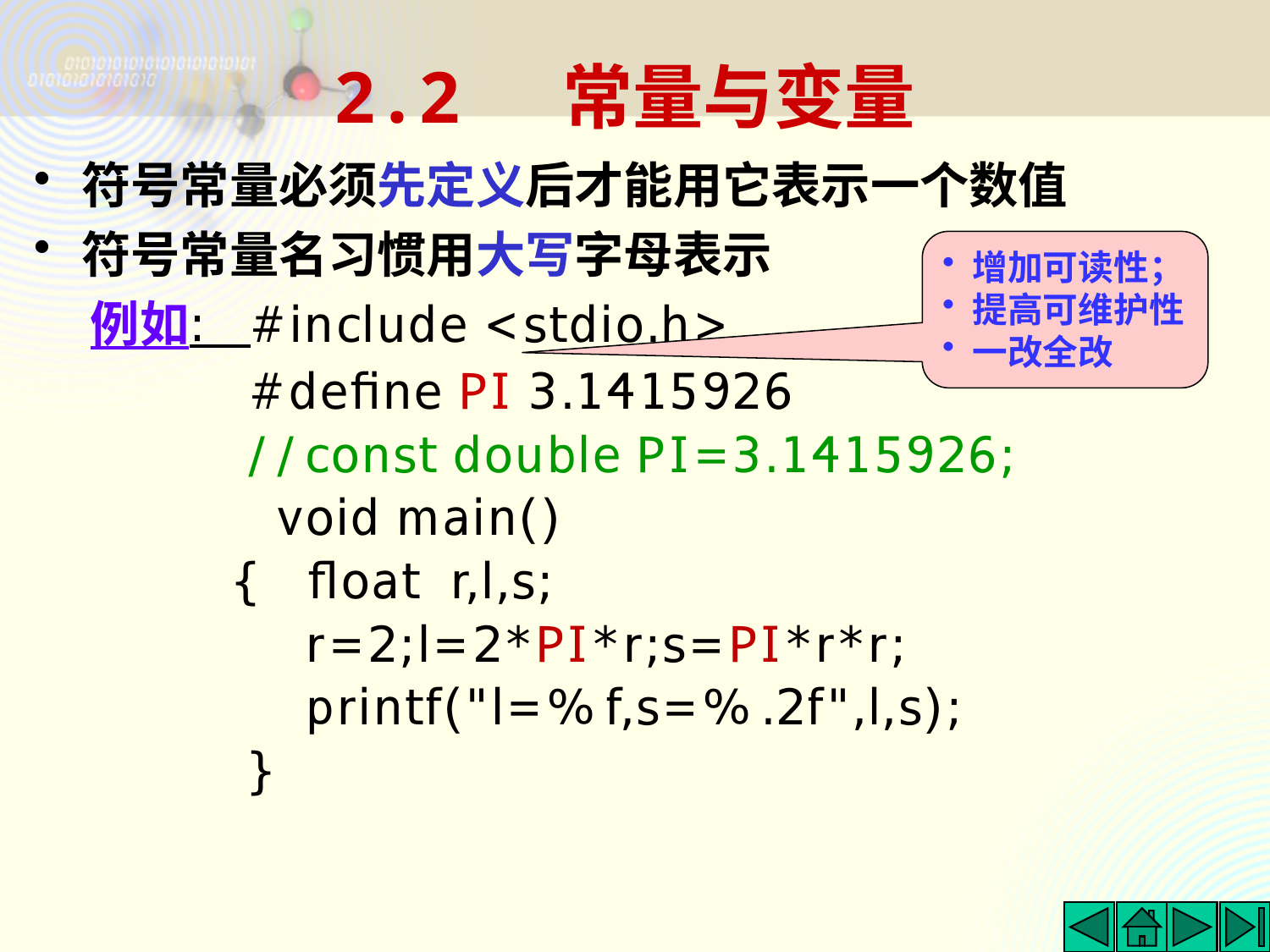

# 2.2  常量与变量
符号常量必须先定义后才能用它表示一个数值
符号常量名习惯用大写字母表示
    例如:   #include <stdio.h>
               #define PI 3.1415926
               //const double PI=3.1415926;
                 void main()
              {   float  r,l,s;
                   r=2;l=2*PI*r;s=PI*r*r;
                   printf("l=%f,s=%.2f",l,s);
               }
增加可读性；
提高可维护性
一改全改